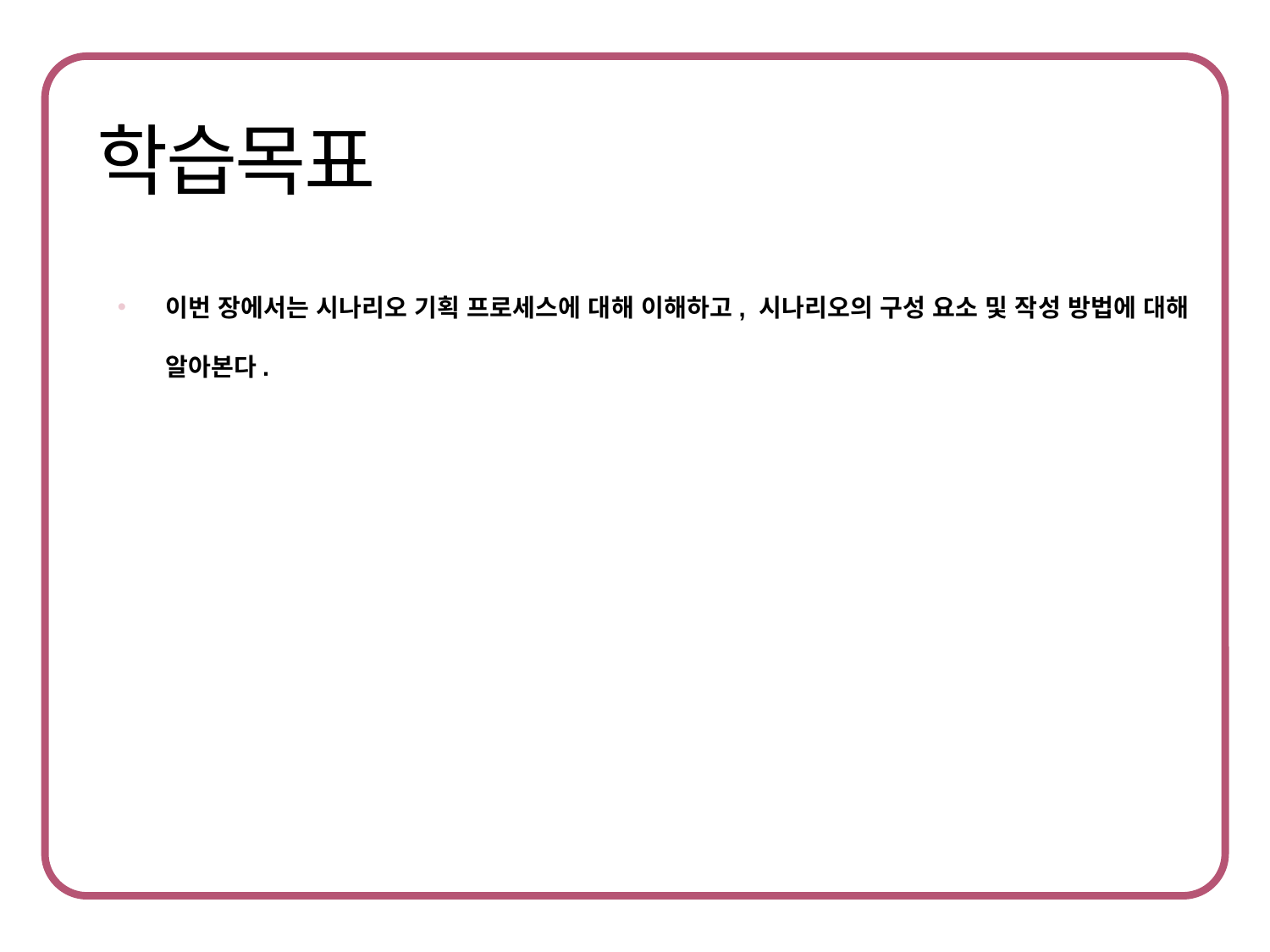

이번 장에서는 시나리오 기획 프로세스에 대해 이해하고, 시나리오의 구성 요소 및 작성 방법에 대해 알아본다.